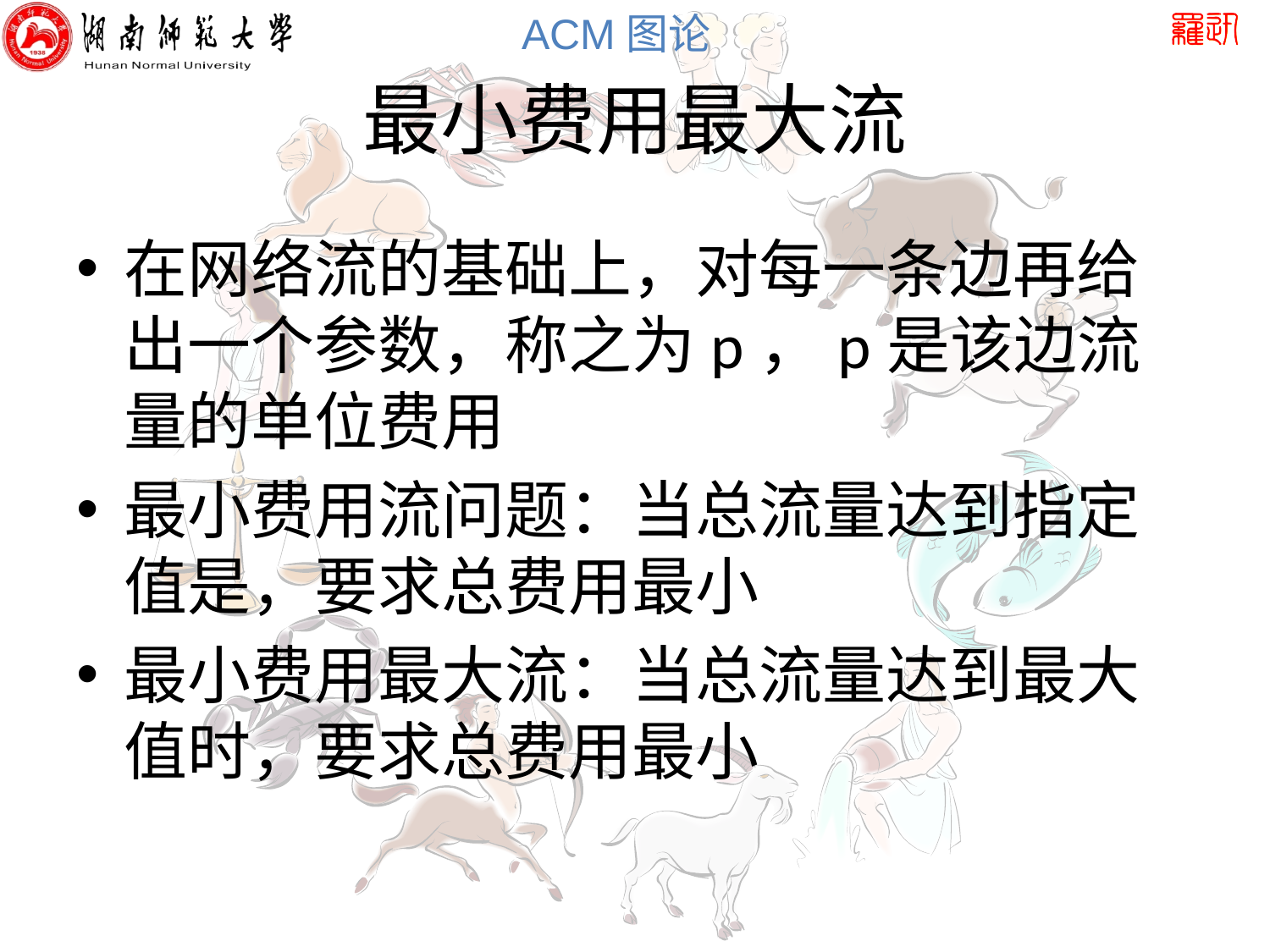

# 最小费用最大流
在网络流的基础上，对每一条边再给出一个参数，称之为p，p是该边流量的单位费用
最小费用流问题：当总流量达到指定值是，要求总费用最小
最小费用最大流：当总流量达到最大值时，要求总费用最小